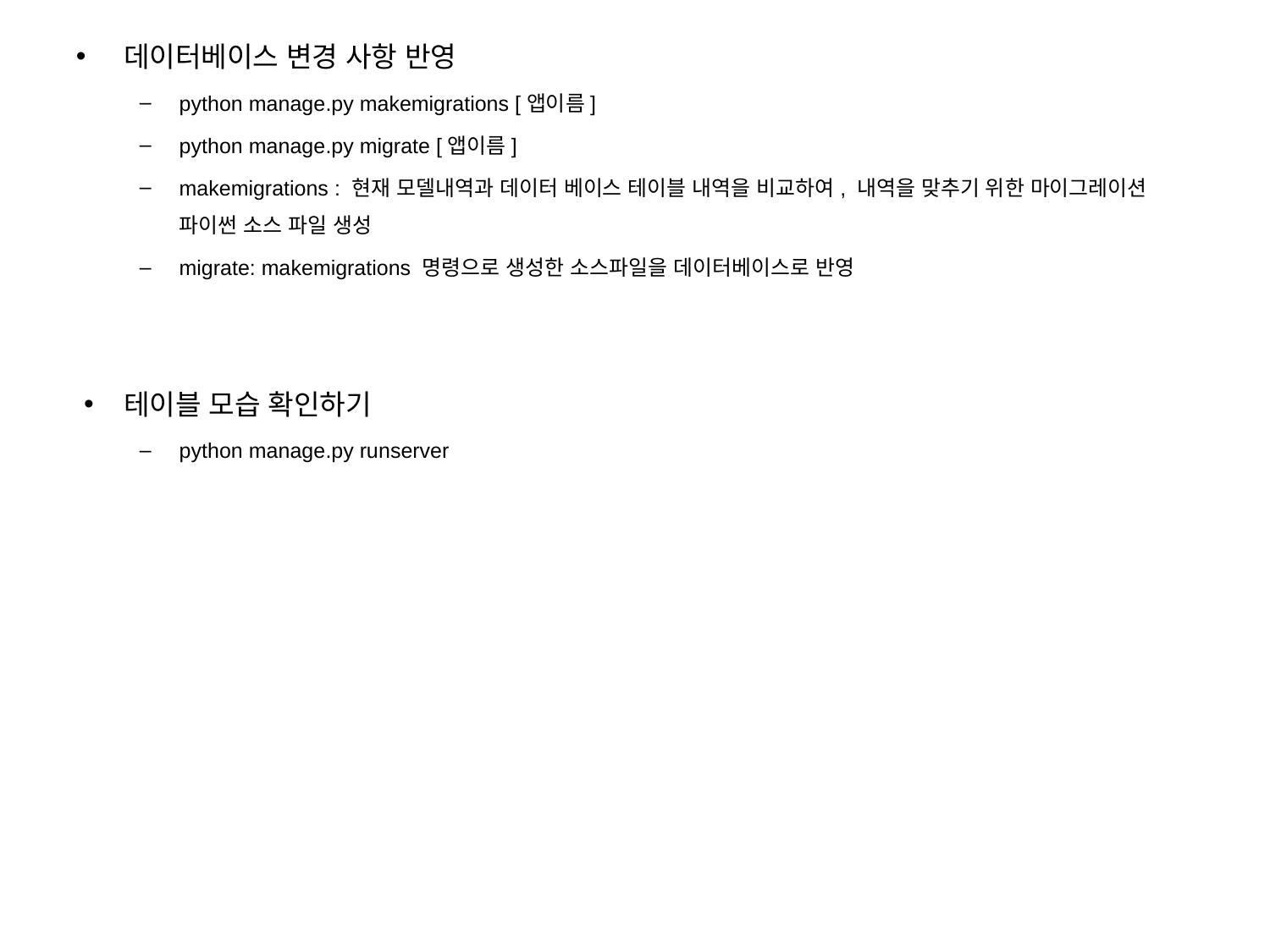

데이터베이스 변경 사항 반영
python manage.py makemigrations [앱이름]
python manage.py migrate [앱이름]
makemigrations : 현재 모델내역과 데이터 베이스 테이블 내역을 비교하여, 내역을 맞추기 위한 마이그레이션 파이썬 소스 파일 생성
migrate: makemigrations 명령으로 생성한 소스파일을 데이터베이스로 반영

테이블 모습 확인하기
python manage.py runserver